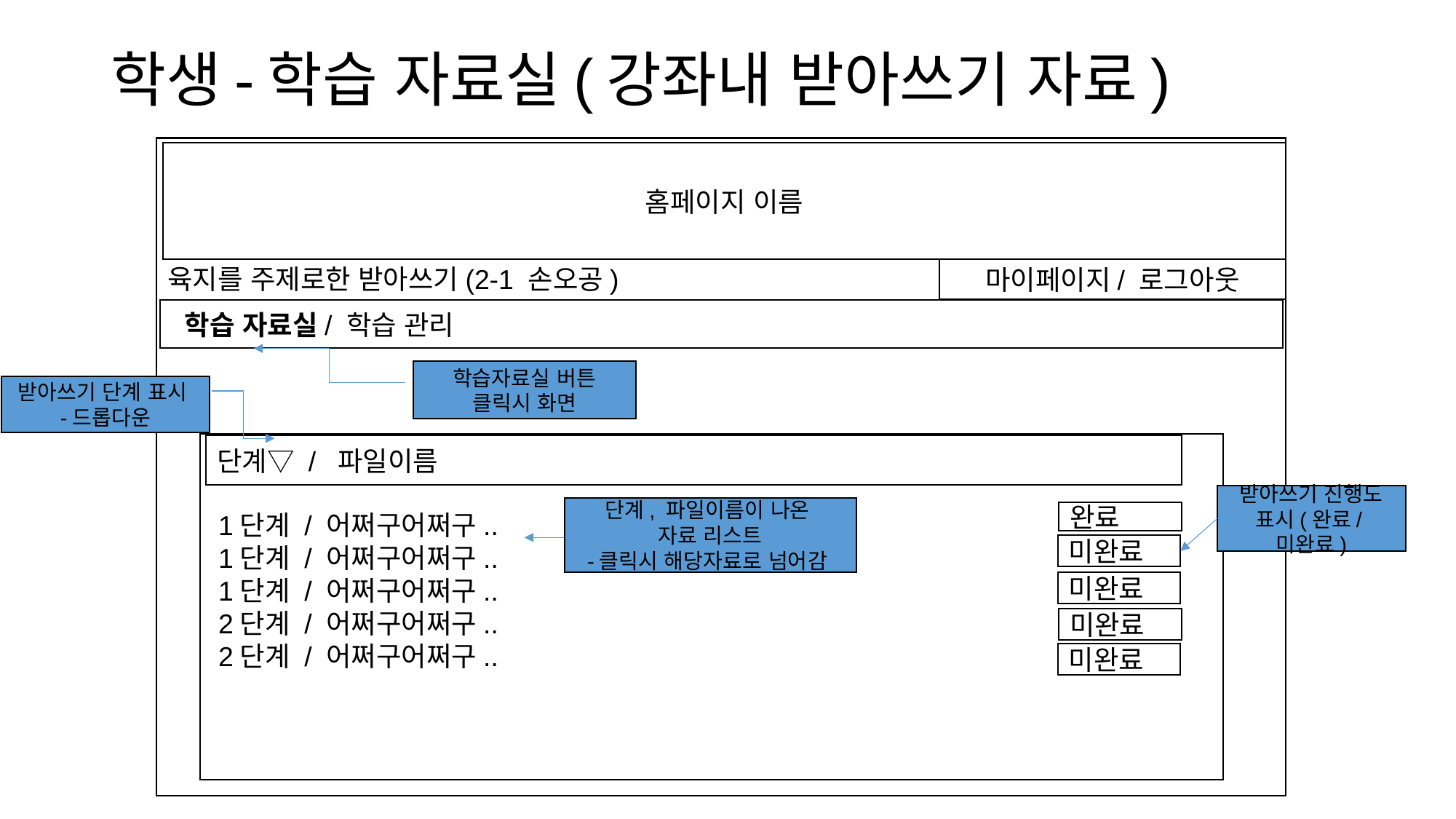

# 학생-학습 자료실(강좌내 받아쓰기 자료)

홈페이지 이름
육지를 주제로한 받아쓰기(2-1 손오공)
마이페이지/ 로그아웃
 학습 자료실/ 학습 관리
학습자료실 버튼
클릭시 화면
받아쓰기 단계 표시
-드롭다운
 1단계 / 어쩌구어쩌구..
 1단계 / 어쩌구어쩌구..
 1단계 / 어쩌구어쩌구..
 2단계 / 어쩌구어쩌구..
 2단계 / 어쩌구어쩌구..

단계▽ /  파일이름
받아쓰기 진행도 표시(완료/미완료)
단계, 파일이름이 나온
자료 리스트
-클릭시 해당자료로 넘어감
완료
미완료
미완료
미완료
미완료